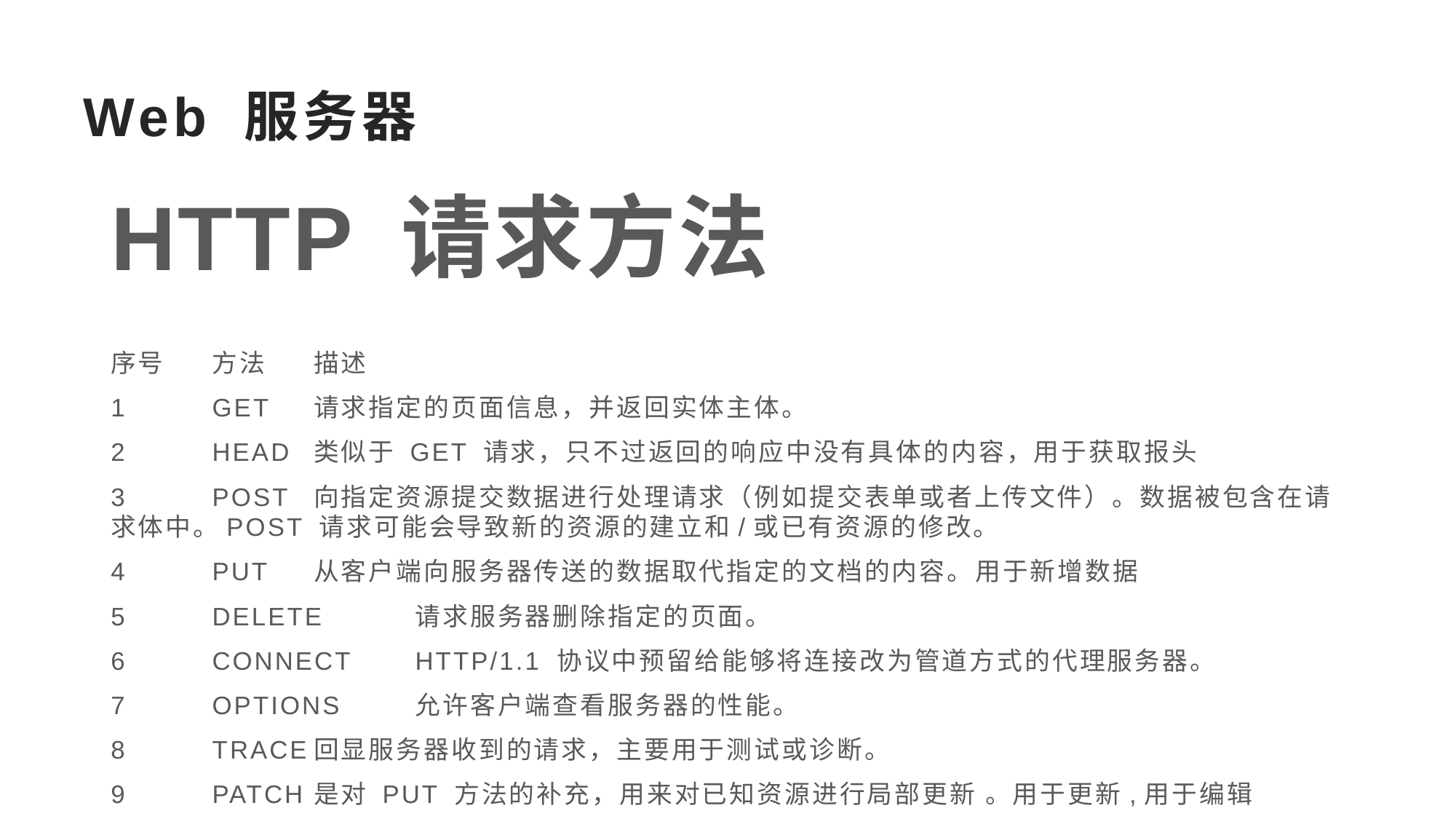

# Web 服务器
HTTP 请求方法

序号	方法	描述
1	GET	请求指定的页面信息，并返回实体主体。
2	HEAD	类似于 GET 请求，只不过返回的响应中没有具体的内容，用于获取报头
3	POST	向指定资源提交数据进行处理请求（例如提交表单或者上传文件）。数据被包含在请求体中。POST 请求可能会导致新的资源的建立和/或已有资源的修改。
4	PUT	从客户端向服务器传送的数据取代指定的文档的内容。用于新增数据
5	DELETE	请求服务器删除指定的页面。
6	CONNECT	HTTP/1.1 协议中预留给能够将连接改为管道方式的代理服务器。
7	OPTIONS	允许客户端查看服务器的性能。
8	TRACE	回显服务器收到的请求，主要用于测试或诊断。
9	PATCH	是对 PUT 方法的补充，用来对已知资源进行局部更新 。用于更新,用于编辑